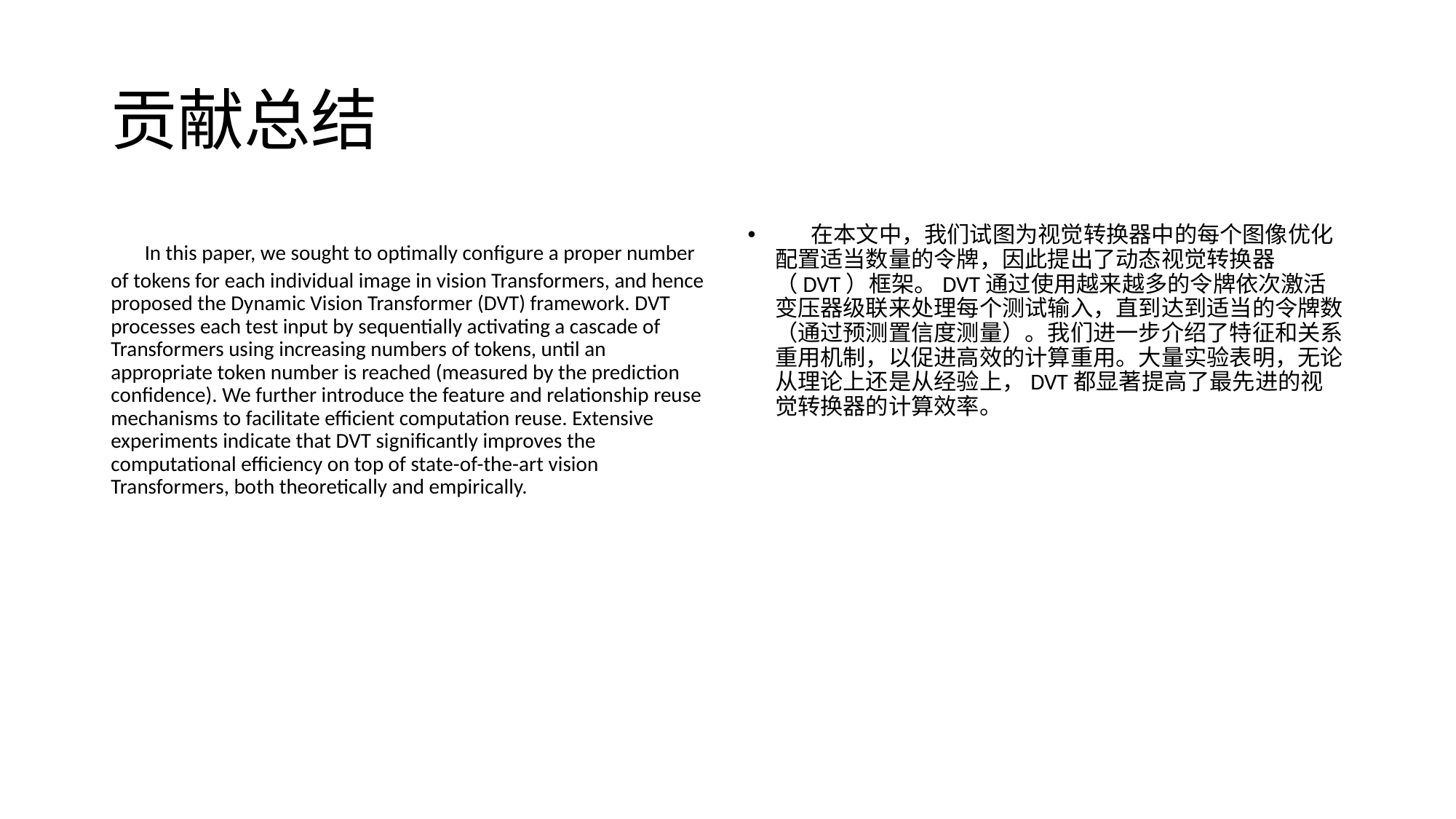

# 贡献总结
    In this paper, we sought to optimally configure a proper number of tokens for each individual image in vision Transformers, and hence proposed the Dynamic Vision Transformer (DVT) framework. DVT processes each test input by sequentially activating a cascade of Transformers using increasing numbers of tokens, until an appropriate token number is reached (measured by the prediction confidence). We further introduce the feature and relationship reuse mechanisms to facilitate efficient computation reuse. Extensive experiments indicate that DVT significantly improves the computational efficiency on top of state-of-the-art vision Transformers, both theoretically and empirically.
      在本文中，我们试图为视觉转换器中的每个图像优化配置适当数量的令牌，因此提出了动态视觉转换器（DVT）框架。DVT通过使用越来越多的令牌依次激活变压器级联来处理每个测试输入，直到达到适当的令牌数（通过预测置信度测量）。我们进一步介绍了特征和关系重用机制，以促进高效的计算重用。大量实验表明，无论从理论上还是从经验上，DVT都显著提高了最先进的视觉转换器的计算效率。